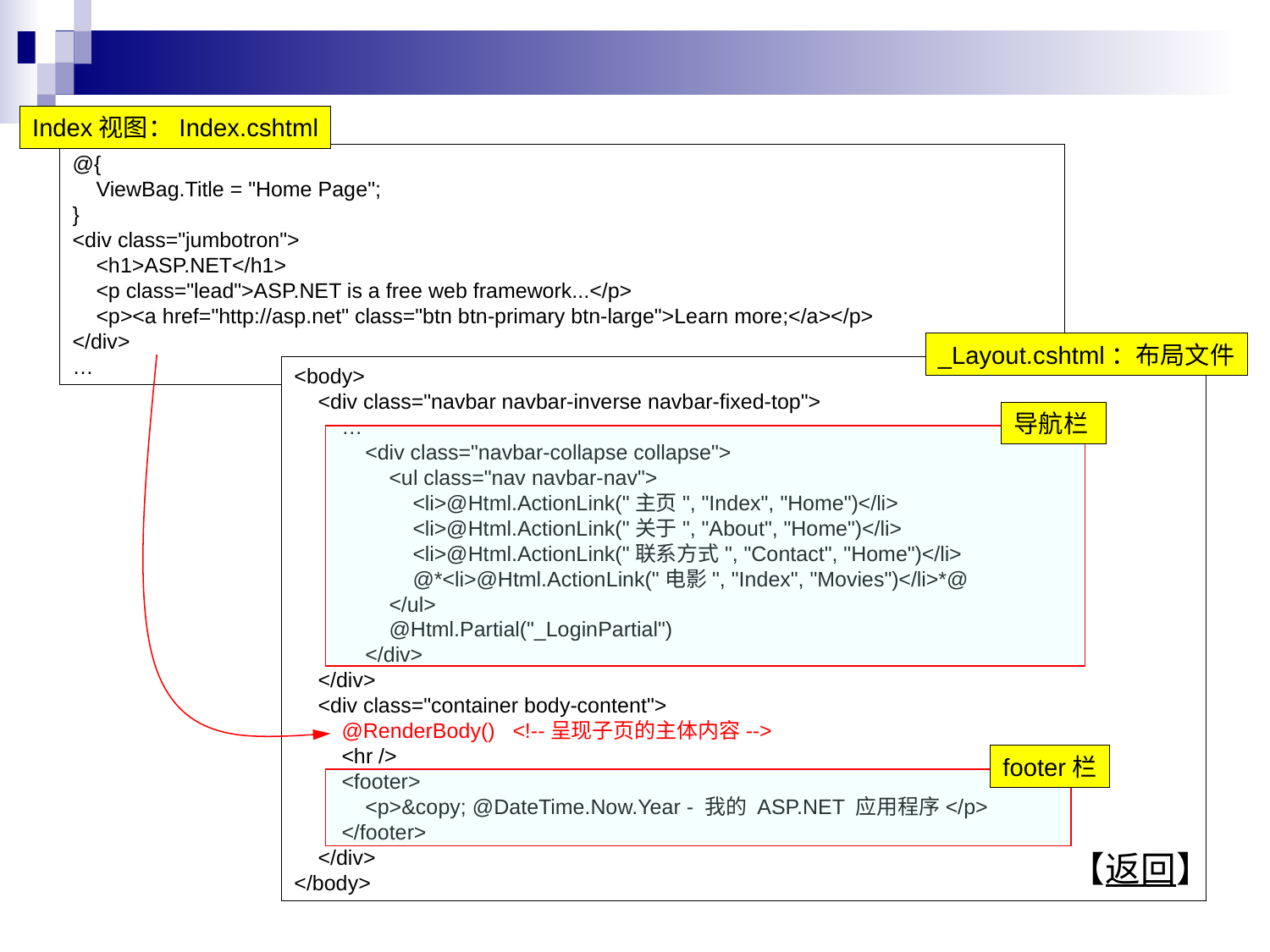

Index视图：Index.cshtml
@{
    ViewBag.Title = "Home Page";
}
<div class="jumbotron">
    <h1>ASP.NET</h1>
    <p class="lead">ASP.NET is a free web framework...</p>
    <p><a href="http://asp.net" class="btn btn-primary btn-large">Learn more;</a></p>
</div>
…
_Layout.cshtml：布局文件

<body>
    <div class="navbar navbar-inverse navbar-fixed-top">
        …
            <div class="navbar-collapse collapse">
                <ul class="nav navbar-nav">
                    <li>@Html.ActionLink("主页", "Index", "Home")</li>
                    <li>@Html.ActionLink("关于", "About", "Home")</li>
                    <li>@Html.ActionLink("联系方式", "Contact", "Home")</li>
                    @*<li>@Html.ActionLink("电影", "Index", "Movies")</li>*@
                </ul>
                @Html.Partial("_LoginPartial")
            </div>
    </div>
    <div class="container body-content">
        @RenderBody()   <!--呈现子页的主体内容-->
        <hr />
        <footer>
            <p>&copy; @DateTime.Now.Year - 我的 ASP.NET 应用程序</p>
        </footer>
    </div>
</body>
导航栏

footer栏

【返回】